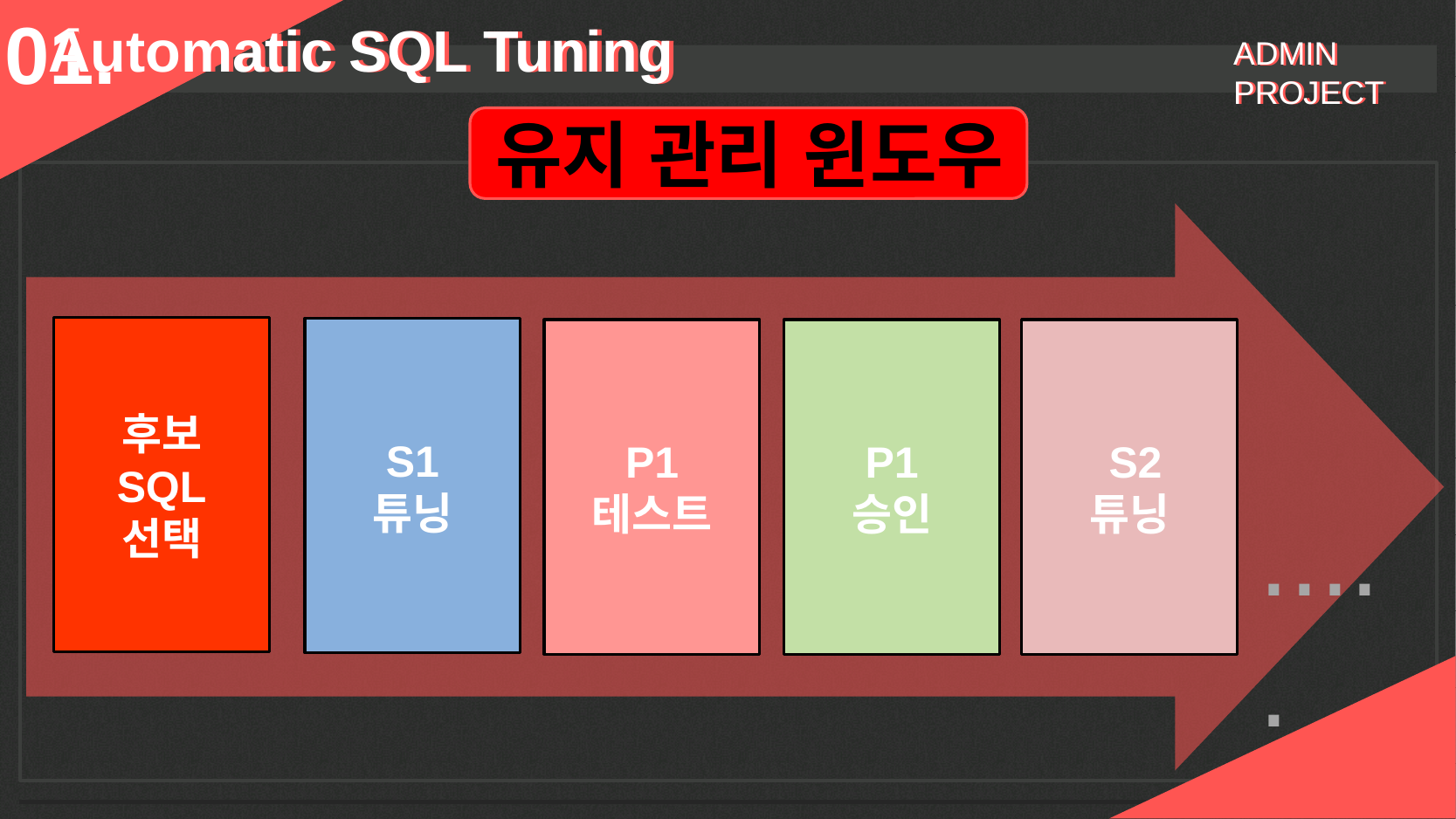

01.

Automatic SQL Tuning
Automatic SQL Tuning
ADMIN PROJECT
ADMIN PROJECT
유지 관리 윈도우

후보
SQL
선택
S1
튜닝
P1
테스트
P1
승인
 S2
튜닝
.....